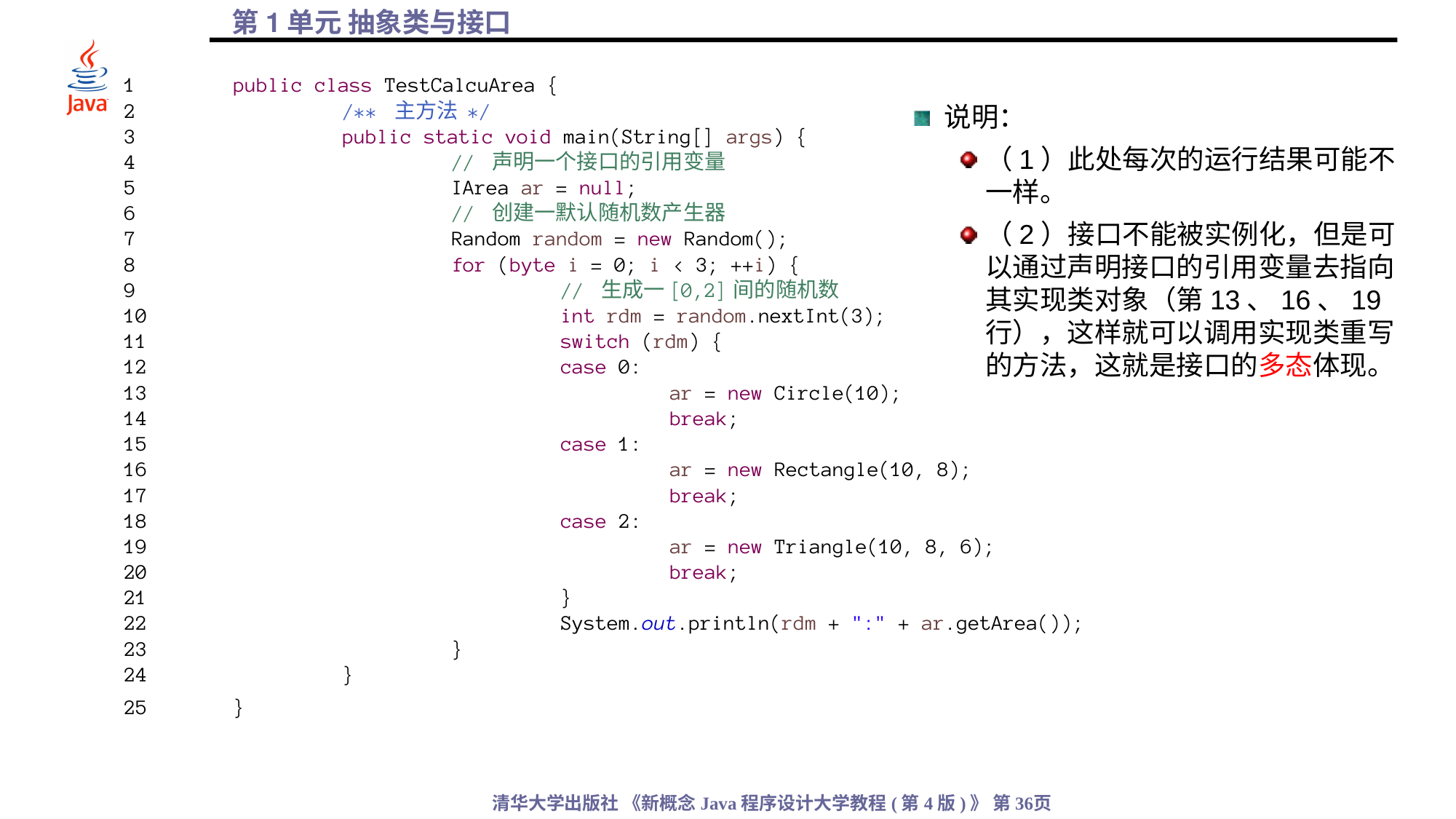

1	public class TestCalcuArea {
2		/** 主方法 */
3		public static void main(String[] args) {
4			// 声明一个接口的引用变量
5			IArea ar = null;
6			// 创建一默认随机数产生器
7			Random random = new Random();
8			for (byte i = 0; i < 3; ++i) {
9				// 生成一[0,2]间的随机数
10				int rdm = random.nextInt(3);
11				switch (rdm) {
12				case 0:
13					ar = new Circle(10);
14					break;
15				case 1:
16					ar = new Rectangle(10, 8);
17					break;
18				case 2:
19					ar = new Triangle(10, 8, 6);
20					break;
21				}
22				System.out.println(rdm + ":" + ar.getArea());
23			}
24		}
25	}
说明：
（1）此处每次的运行结果可能不一样。
（2）接口不能被实例化，但是可以通过声明接口的引用变量去指向其实现类对象（第13、16、19行），这样就可以调用实现类重写的方法，这就是接口的多态体现。